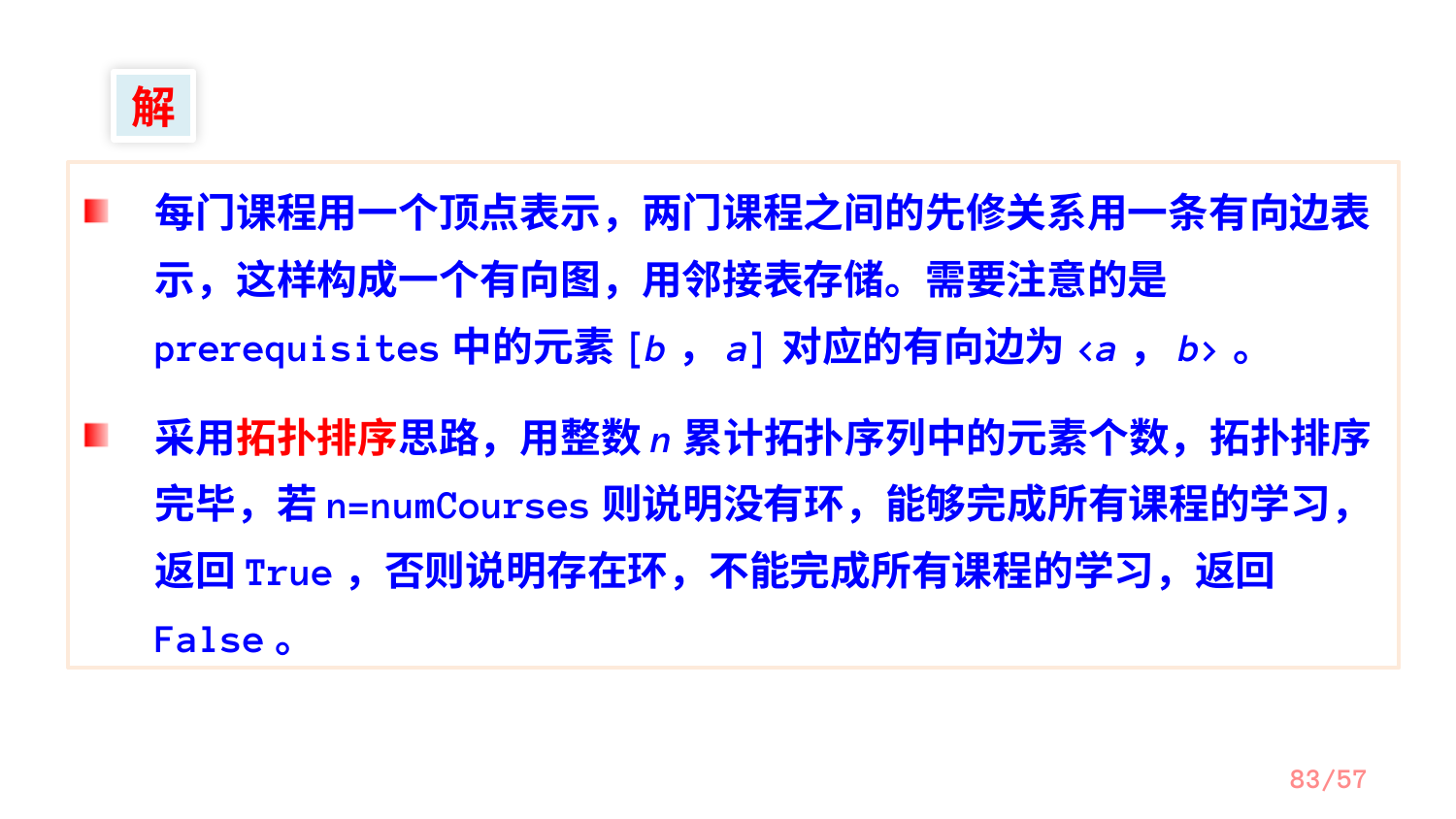

解
每门课程用一个顶点表示，两门课程之间的先修关系用一条有向边表示，这样构成一个有向图，用邻接表存储。需要注意的是prerequisites中的元素[b，a]对应的有向边为<a，b>。
采用拓扑排序思路，用整数n累计拓扑序列中的元素个数，拓扑排序完毕，若n=numCourses则说明没有环，能够完成所有课程的学习，返回True，否则说明存在环，不能完成所有课程的学习，返回False。
83/57